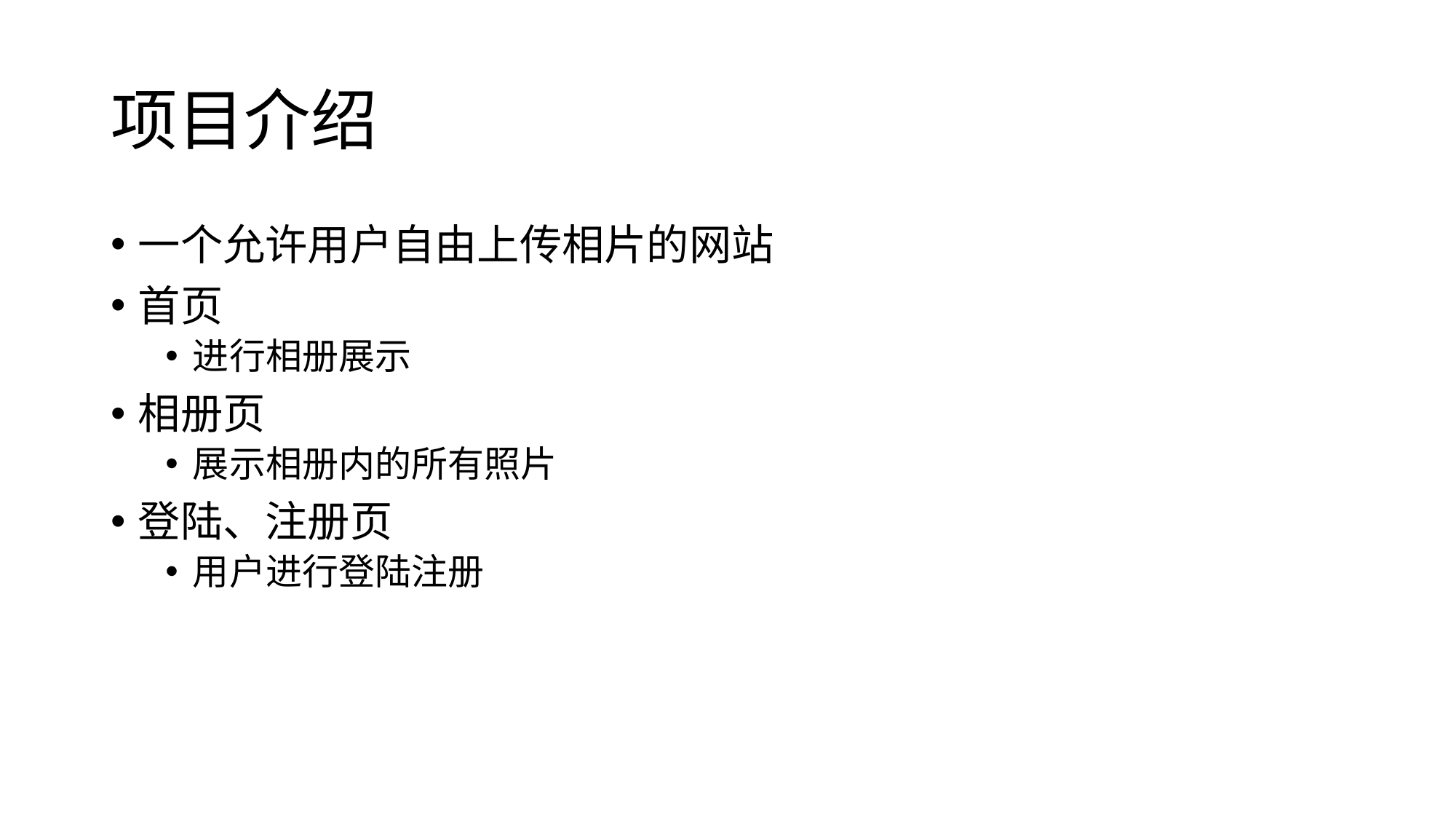

# 项目介绍
一个允许用户自由上传相片的网站
首页
进行相册展示
相册页
展示相册内的所有照片
登陆、注册页
用户进行登陆注册